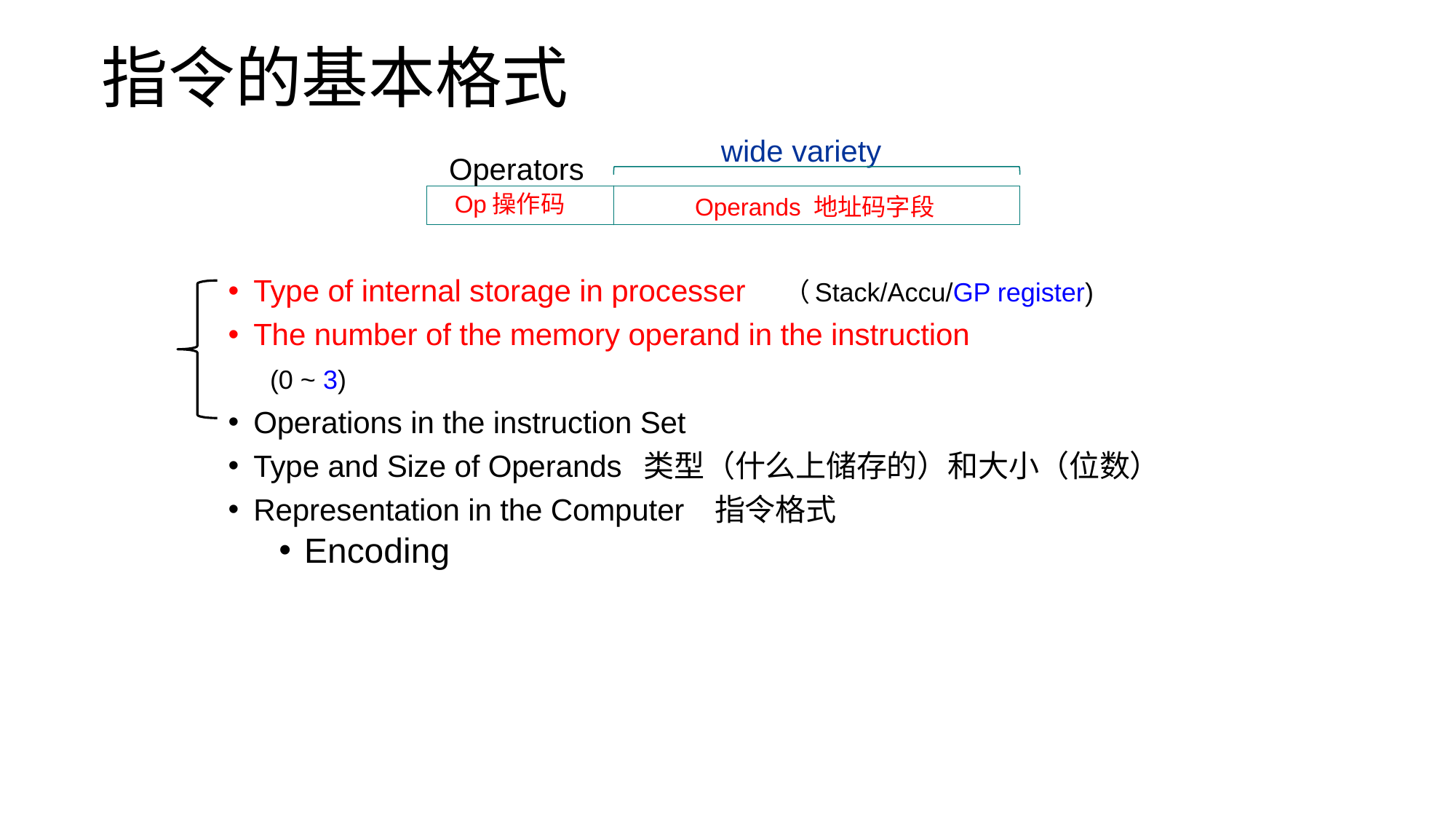

# 指令的基本格式
wide variety
Operators
Op操作码

Operands 地址码字段
Type of internal storage in processer    （Stack/Accu/GP register)
The number of the memory operand in the instruction
     (0 ~ 3)
Operations in the instruction Set
Type and Size of Operands  类型（什么上储存的）和大小（位数）
Representation in the Computer   指令格式
Encoding